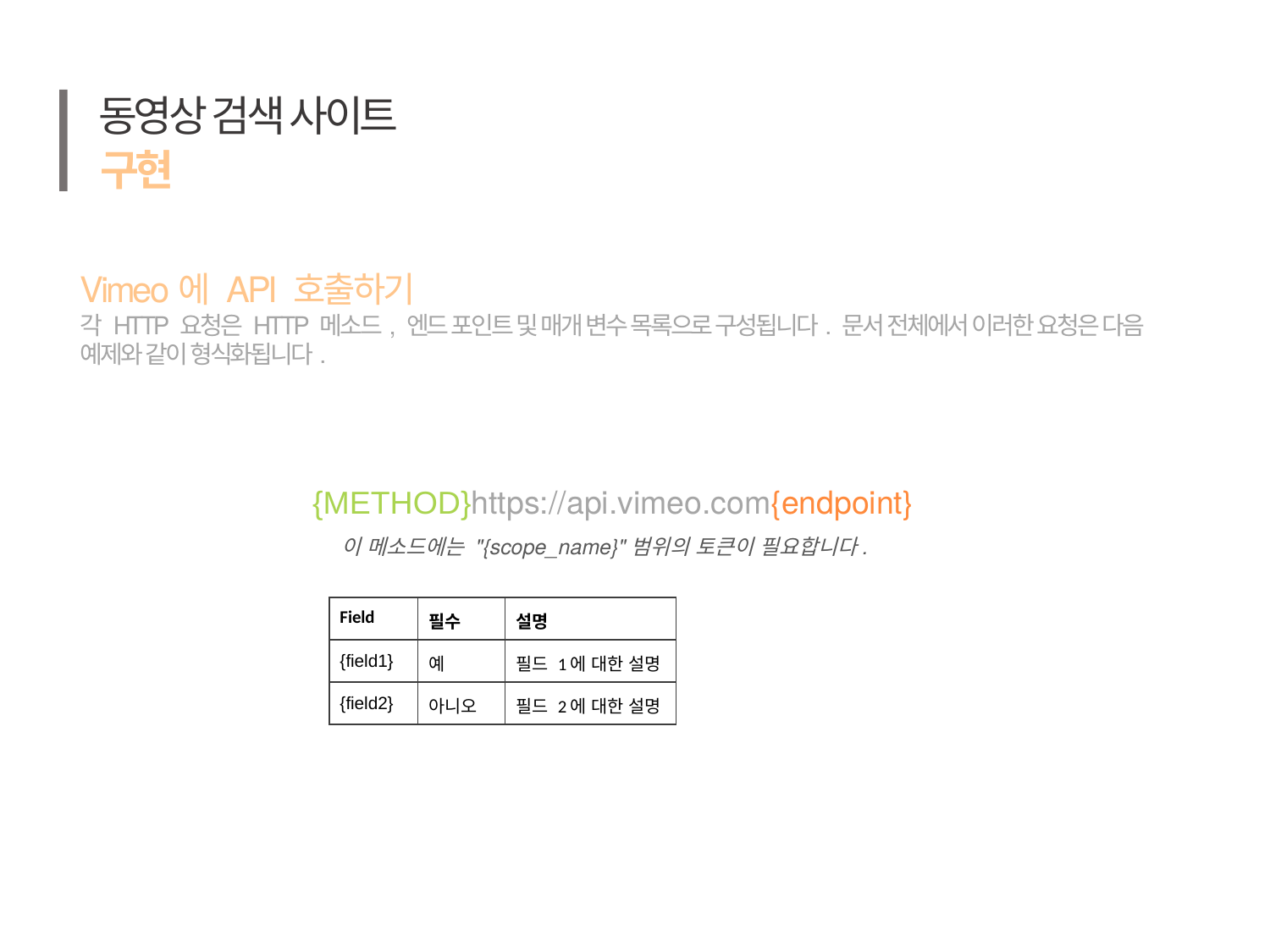

동영상 검색 사이트

구현
Vimeo에 API 호출하기
각 HTTP 요청은 HTTP 메소드, 엔드 포인트 및 매개 변수 목록으로 구성됩니다. 문서 전체에서 이러한 요청은 다음 예제와 같이 형식화됩니다.
{METHOD}https://api.vimeo.com{endpoint}
이 메소드에는 "{scope_name}"범위의 토큰이 필요합니다.
| Field | 필수 | 설명 |
| --- | --- | --- |
| {field1} | 예 | 필드 1에 대한 설명 |
| {field2} | 아니오 | 필드 2에 대한 설명 |